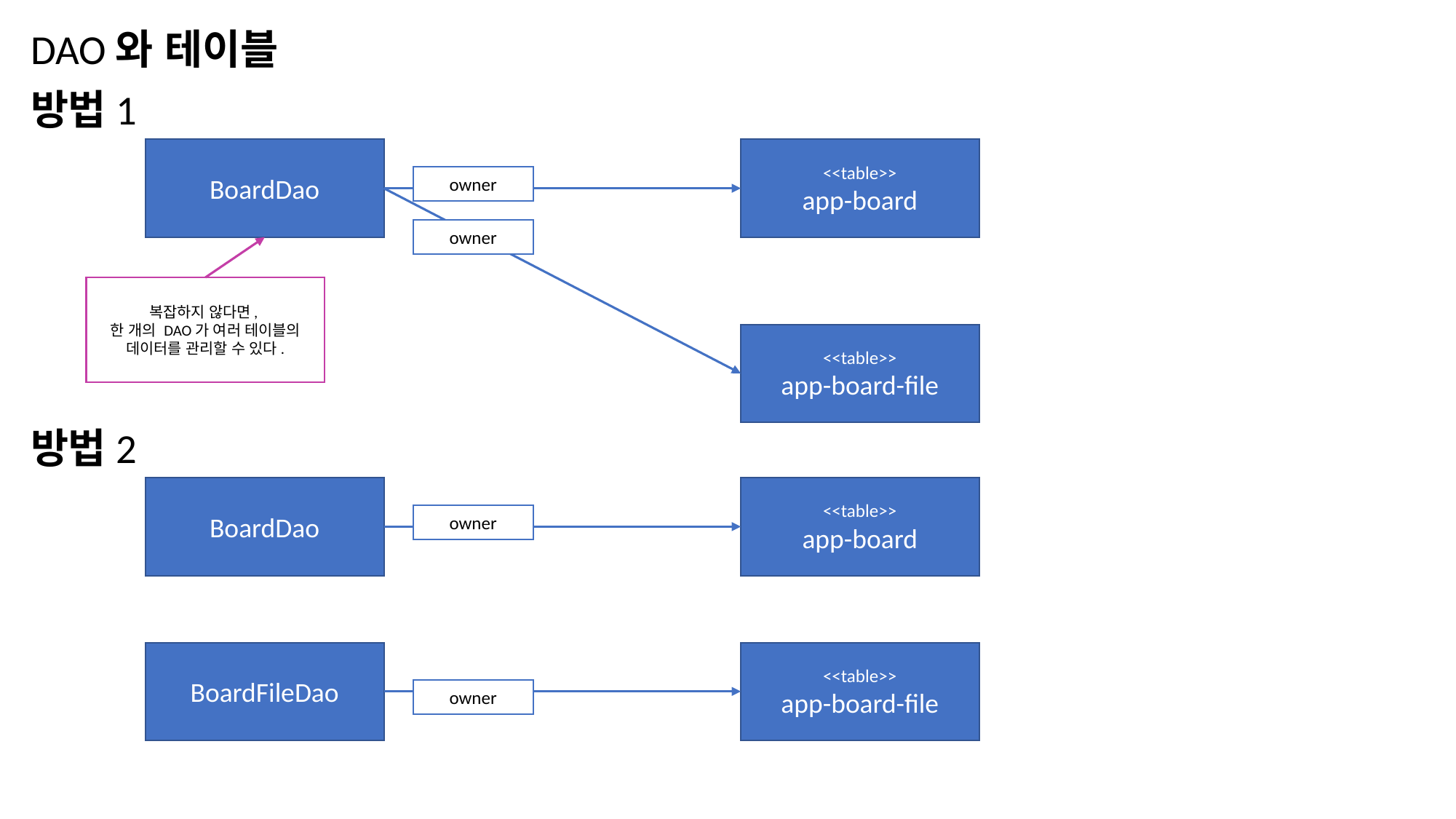

# DAO와 테이블
방법1
BoardDao
<<table>>
app-board
owner
owner
복잡하지 않다면,
한 개의 DAO가 여러 테이블의 데이터를 관리할 수 있다.
<<table>>
app-board-file
방법2
BoardDao
<<table>>
app-board
owner
BoardFileDao
<<table>>
app-board-file
owner